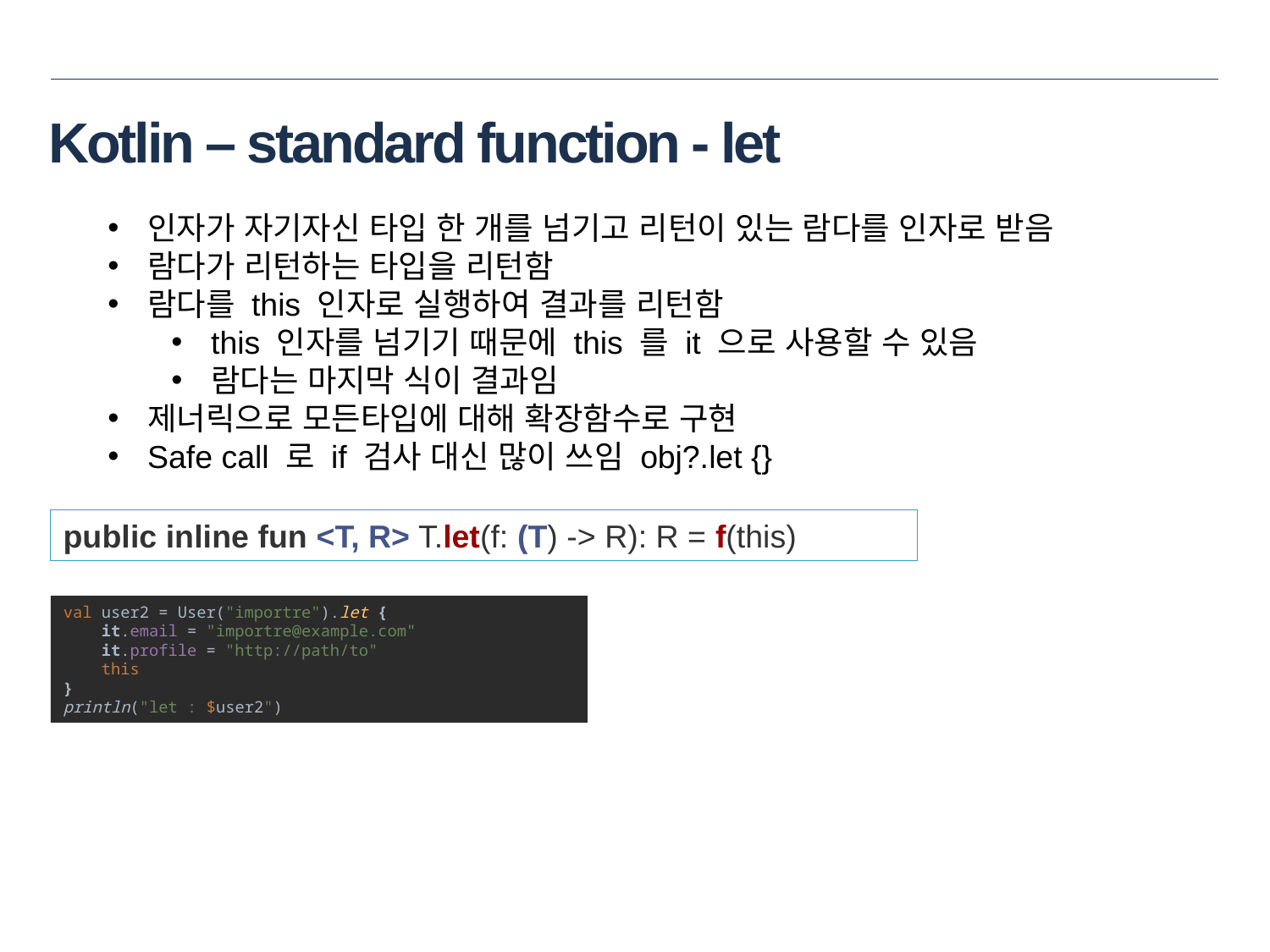

# Kotlin – standard function - let

인자가 자기자신 타입 한 개를 넘기고 리턴이 있는 람다를 인자로 받음
람다가 리턴하는 타입을 리턴함
람다를 this 인자로 실행하여 결과를 리턴함
this 인자를 넘기기 때문에 this 를 it 으로 사용할 수 있음
람다는 마지막 식이 결과임
제너릭으로 모든타입에 대해 확장함수로 구현
Safe call 로 if 검사 대신 많이 쓰임 obj?.let {}
public inline fun <T, R> T.let(f: (T) -> R): R = f(this)
val user2 = User("importre").let {
    it.email = "importre@example.com"
    it.profile = "http://path/to"
    this
}
println("let : $user2")